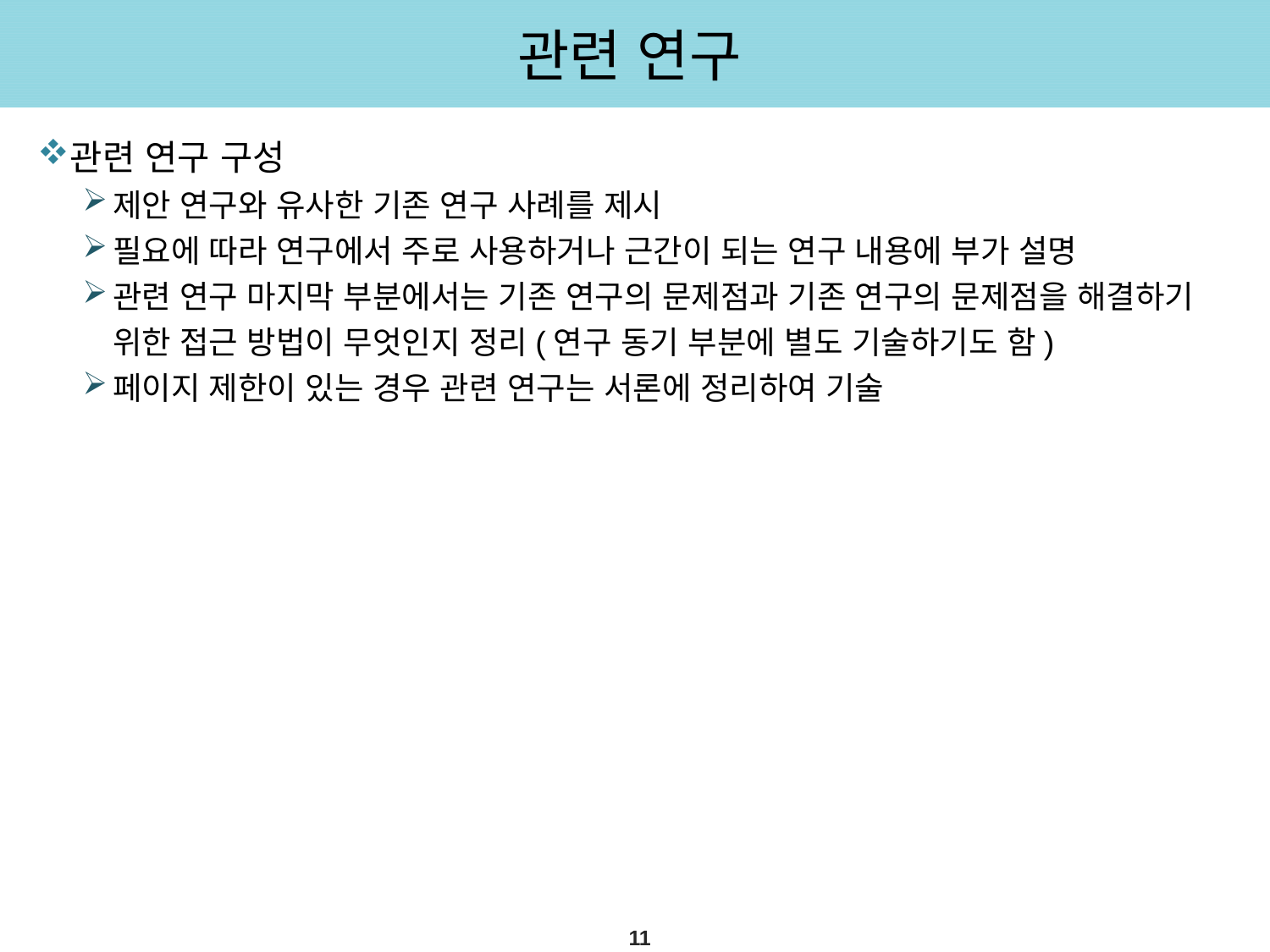

# 관련 연구
관련 연구 구성
제안 연구와 유사한 기존 연구 사례를 제시
필요에 따라 연구에서 주로 사용하거나 근간이 되는 연구 내용에 부가 설명
관련 연구 마지막 부분에서는 기존 연구의 문제점과 기존 연구의 문제점을 해결하기 위한 접근 방법이 무엇인지 정리(연구 동기 부분에 별도 기술하기도 함)
페이지 제한이 있는 경우 관련 연구는 서론에 정리하여 기술